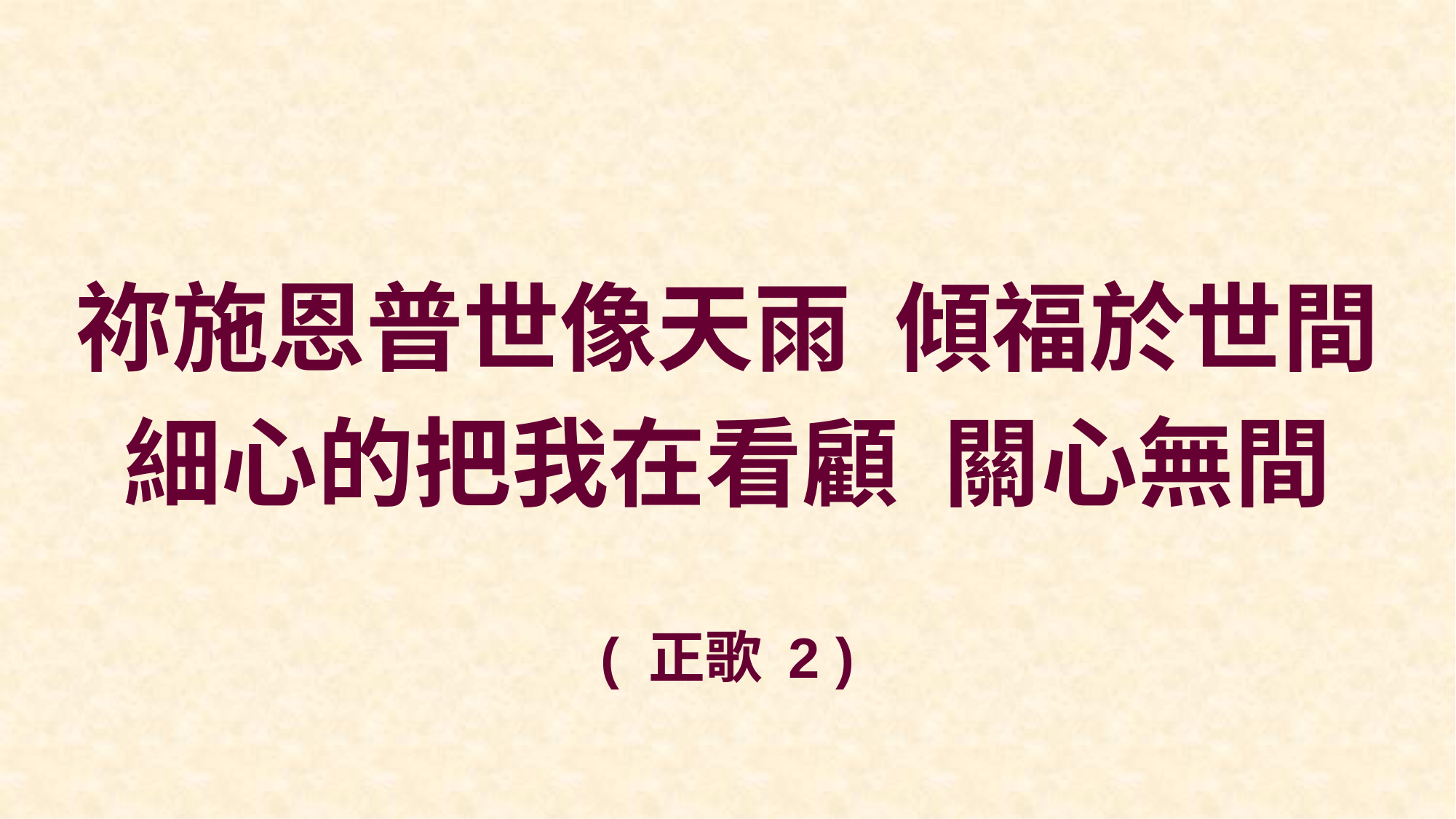

祢施恩普世像天雨  傾福於世間
細心的把我在看顧  關心無間
( 正歌 2 )